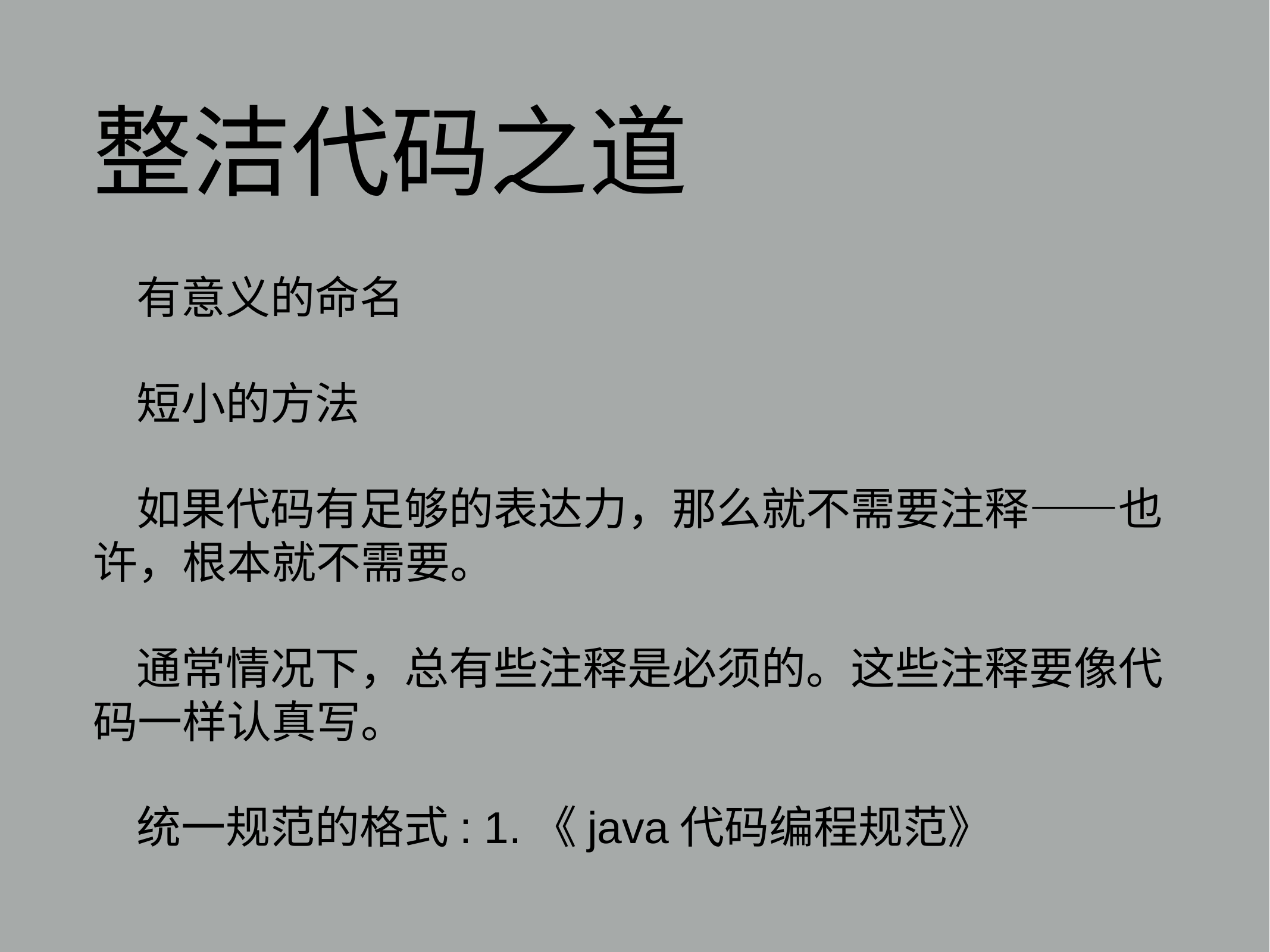

# 整洁代码之道
有意义的命名
短小的方法
如果代码有足够的表达力，那么就不需要注释——也许，根本就不需要。
通常情况下，总有些注释是必须的。这些注释要像代码一样认真写。
统一规范的格式: 1.《java代码编程规范》